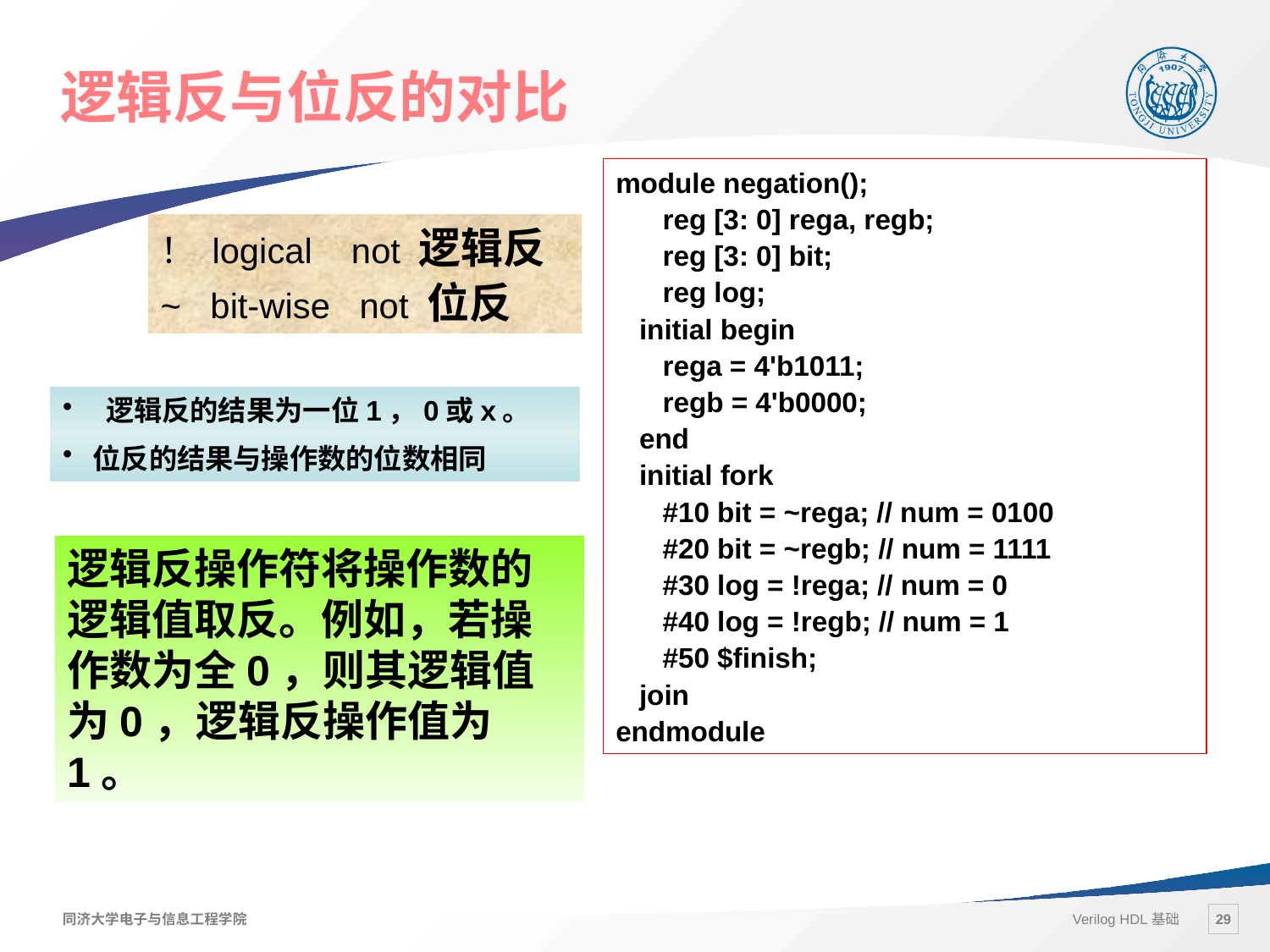

# 逻辑反与位反的对比
module negation();
      reg [3: 0] rega, regb;
      reg [3: 0] bit;
      reg log;
   initial begin
      rega = 4'b1011;
      regb = 4'b0000;
   end
   initial fork
      #10 bit = ~rega; // num = 0100
      #20 bit = ~regb; // num = 1111
      #30 log = !rega; // num = 0
      #40 log = !regb; // num = 1
      #50 $finish;
   join
endmodule
！ logical    not 逻辑反
~   bit-wise   not 位反
 逻辑反的结果为一位1，0或x。
位反的结果与操作数的位数相同
逻辑反操作符将操作数的逻辑值取反。例如，若操作数为全0，则其逻辑值为0，逻辑反操作值为1。